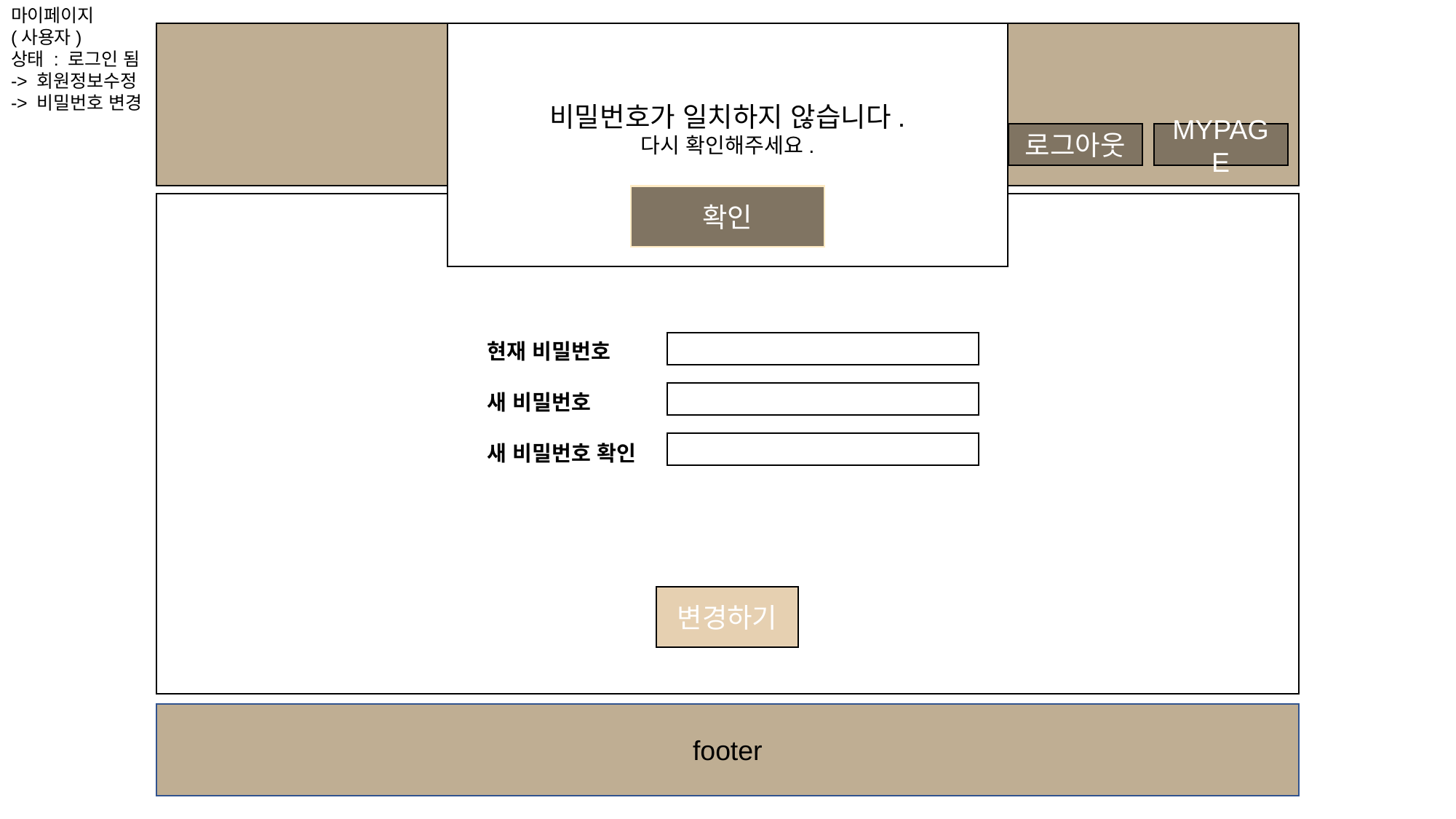

마이페이지
(사용자)
상태 : 로그인 됨
-> 회원정보수정
-> 비밀번호 변경
header
로그아웃
MYPAGE
비밀번호가 일치하지 않습니다.
다시 확인해주세요.

확인

비밀번호 변경
현재 비밀번호

새 비밀번호

새 비밀번호 확인

변경하기
footer